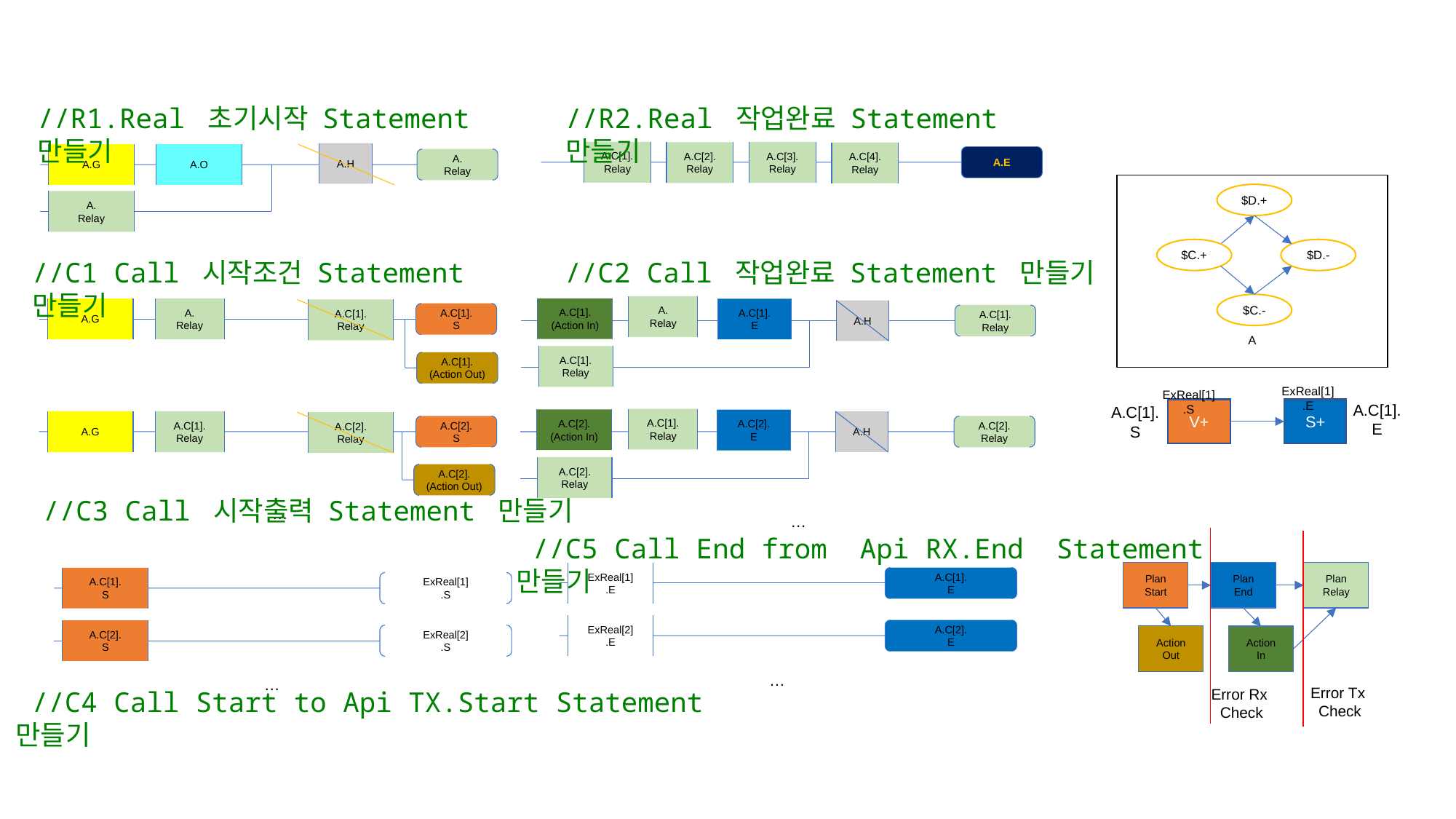

//R2.Real 작업완료 Statement 만들기
//R1.Real 초기시작 Statement 만들기
A.C[1].
Relay
A.C[3].
Relay
A.C[2].
Relay
A.C[4].
Relay
A.H
A.G
A.O
A.E
A.
Relay

A

$D.+
$C.+
$D.-
$C.-
A.
Relay
 //C2 Call 작업완료 Statement 만들기
//C1 Call 시작조건 Statement 만들기
A.
Relay
A.C[1].
(Action In)
A.G
A.
Relay
A.C[1].
E
A.C[1].
Relay
A.H
A.C[1].
S
A.C[1].
Relay
A.C[1].
Relay
A.C[1].
(Action Out)
ExReal[1]
.E
ExReal[1]
.S
A.C[1].
E
A.C[1].
S
V+
S+
A.C[1].
Relay
A.C[2].
(Action In)
A.C[2].
E
A.G
A.C[1].
Relay
A.H
A.C[2].
Relay
A.C[2].
S
A.C[2].
Relay
A.C[2].
Relay
A.C[2].
(Action Out)
 //C3 Call 시작출력 Statement 만들기
…
…
 //C5 Call End from  Api RX.End  Statement 만들기
Plan
Start
Plan
End
Plan
Relay
ExReal[1]
.E
A.C[1].
E
A.C[1].
S
ExReal[1]
.S
ExReal[2]
.E
A.C[2].
E
A.C[2].
S
ExReal[2]
.S
Action
Out
Action
In
…
…
Error Tx
Check
Error Rx
Check
 //C4 Call Start to Api TX.Start Statement 만들기